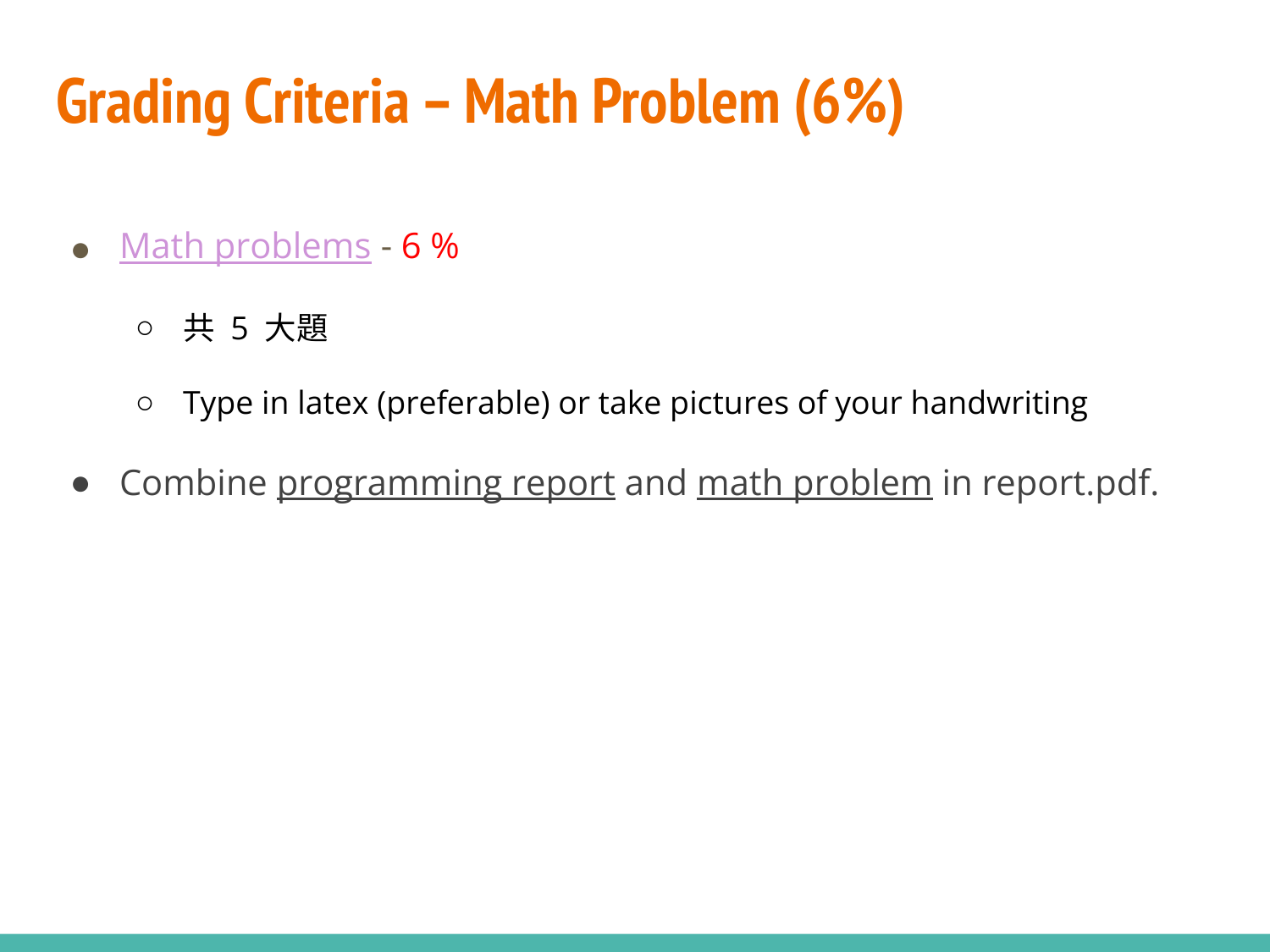

# Grading Criteria – Math Problem (6%)
Math problems - 6 %
共 5 大題
Type in latex (preferable) or take pictures of your handwriting
Combine programming report and math problem in report.pdf.